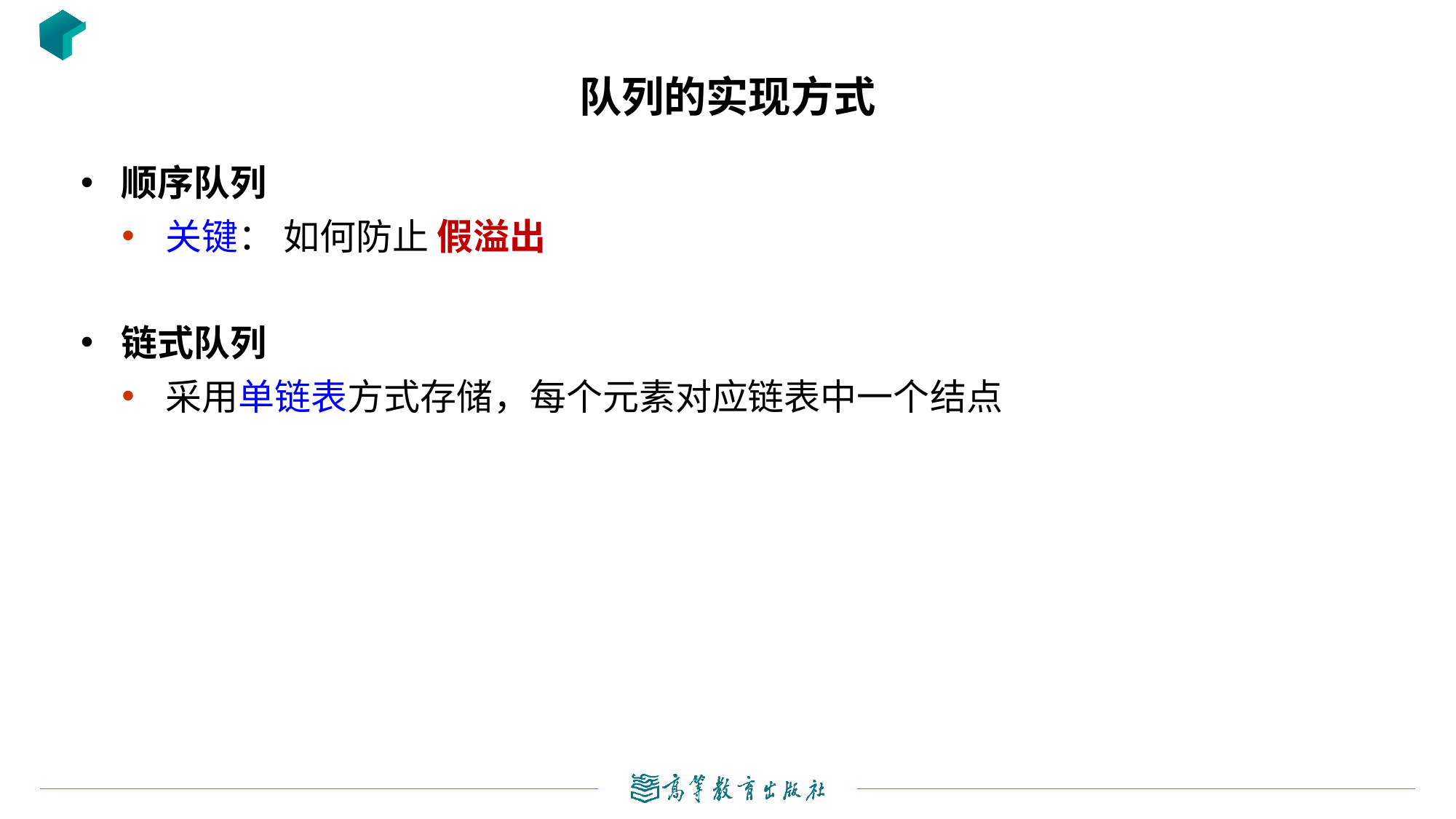

# 队列的实现方式
顺序队列
关键： 如何防止 假溢出

链式队列
采用单链表方式存储，每个元素对应链表中一个结点